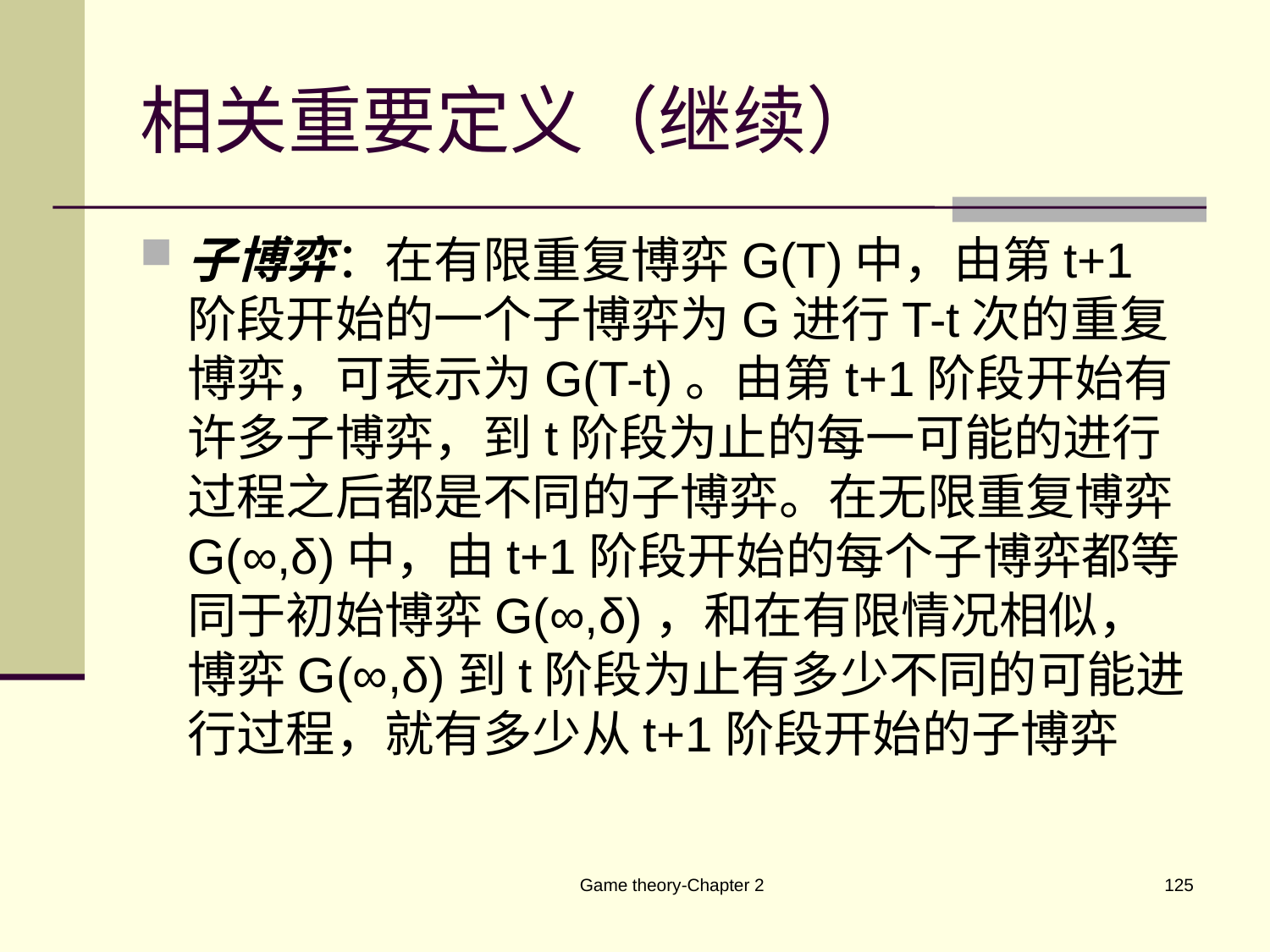

# 相关重要定义（继续）
子博弈：在有限重复博弈G(T)中，由第t+1阶段开始的一个子博弈为G进行T-t次的重复博弈，可表示为G(T-t)。由第t+1阶段开始有许多子博弈，到t阶段为止的每一可能的进行过程之后都是不同的子博弈。在无限重复博弈G(∞,δ)中，由t+1阶段开始的每个子博弈都等同于初始博弈G(∞,δ)，和在有限情况相似，博弈G(∞,δ)到t阶段为止有多少不同的可能进行过程，就有多少从t+1阶段开始的子博弈

Game theory-Chapter 2
125